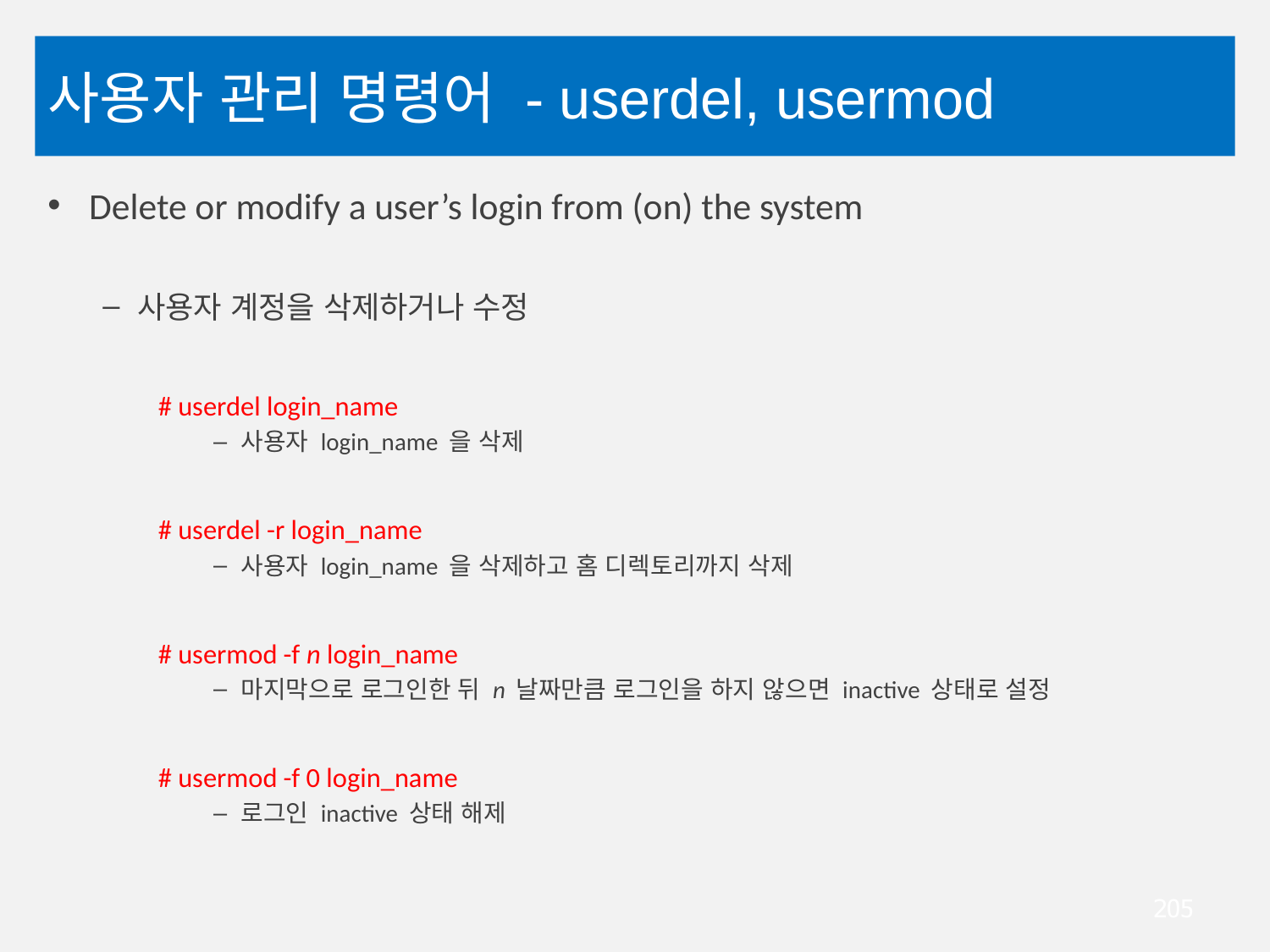

# 사용자 관리 명령어 - userdel, usermod
Delete or modify a user’s login from (on) the system

사용자 계정을 삭제하거나 수정

# userdel login_name
사용자 login_name 을 삭제

# userdel -r login_name
사용자 login_name 을 삭제하고 홈 디렉토리까지 삭제

# usermod -f n login_name
마지막으로 로그인한 뒤 n 날짜만큼 로그인을 하지 않으면 inactive 상태로 설정

# usermod -f 0 login_name
로그인 inactive 상태 해제
205